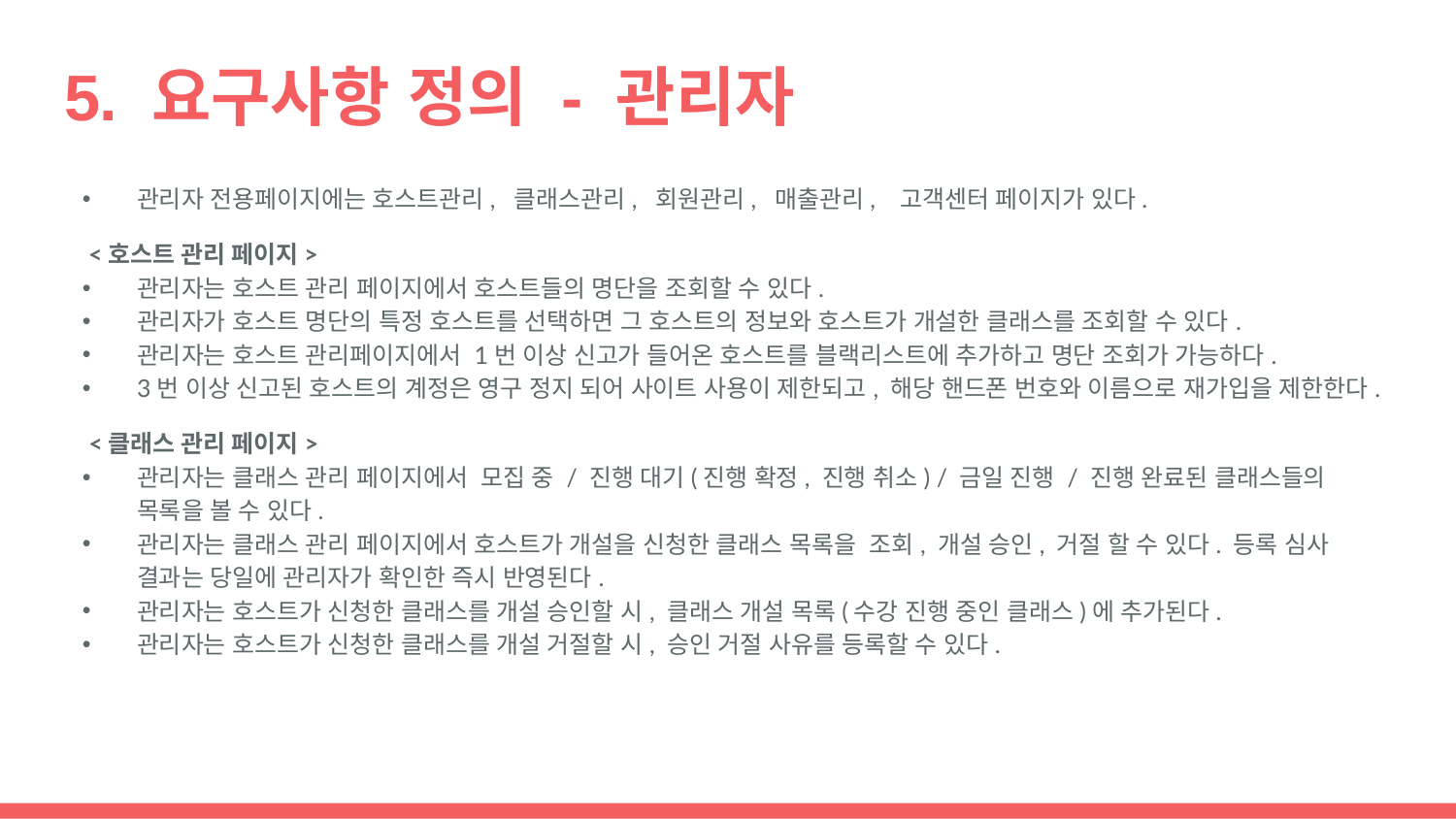

# 5. 요구사항 정의 - 관리자
관리자 전용페이지에는 호스트관리,  클래스관리,  회원관리,  매출관리,   고객센터 페이지가 있다.

 <호스트 관리 페이지>
관리자는 호스트 관리 페이지에서 호스트들의 명단을 조회할 수 있다.
관리자가 호스트 명단의 특정 호스트를 선택하면 그 호스트의 정보와 호스트가 개설한 클래스를 조회할 수 있다.
관리자는 호스트 관리페이지에서 1번 이상 신고가 들어온 호스트를 블랙리스트에 추가하고 명단 조회가 가능하다.
3번 이상 신고된 호스트의 계정은 영구 정지 되어 사이트 사용이 제한되고, 해당 핸드폰 번호와 이름으로 재가입을 제한한다.

 <클래스 관리 페이지>
관리자는 클래스 관리 페이지에서  모집 중 / 진행 대기(진행 확정, 진행 취소) / 금일 진행 / 진행 완료된 클래스들의 목록을 볼 수 있다.
관리자는 클래스 관리 페이지에서 호스트가 개설을 신청한 클래스 목록을  조회, 개설 승인, 거절 할 수 있다. 등록 심사 결과는 당일에 관리자가 확인한 즉시 반영된다.
관리자는 호스트가 신청한 클래스를 개설 승인할 시, 클래스 개설 목록(수강 진행 중인 클래스)에 추가된다.
관리자는 호스트가 신청한 클래스를 개설 거절할 시, 승인 거절 사유를 등록할 수 있다.